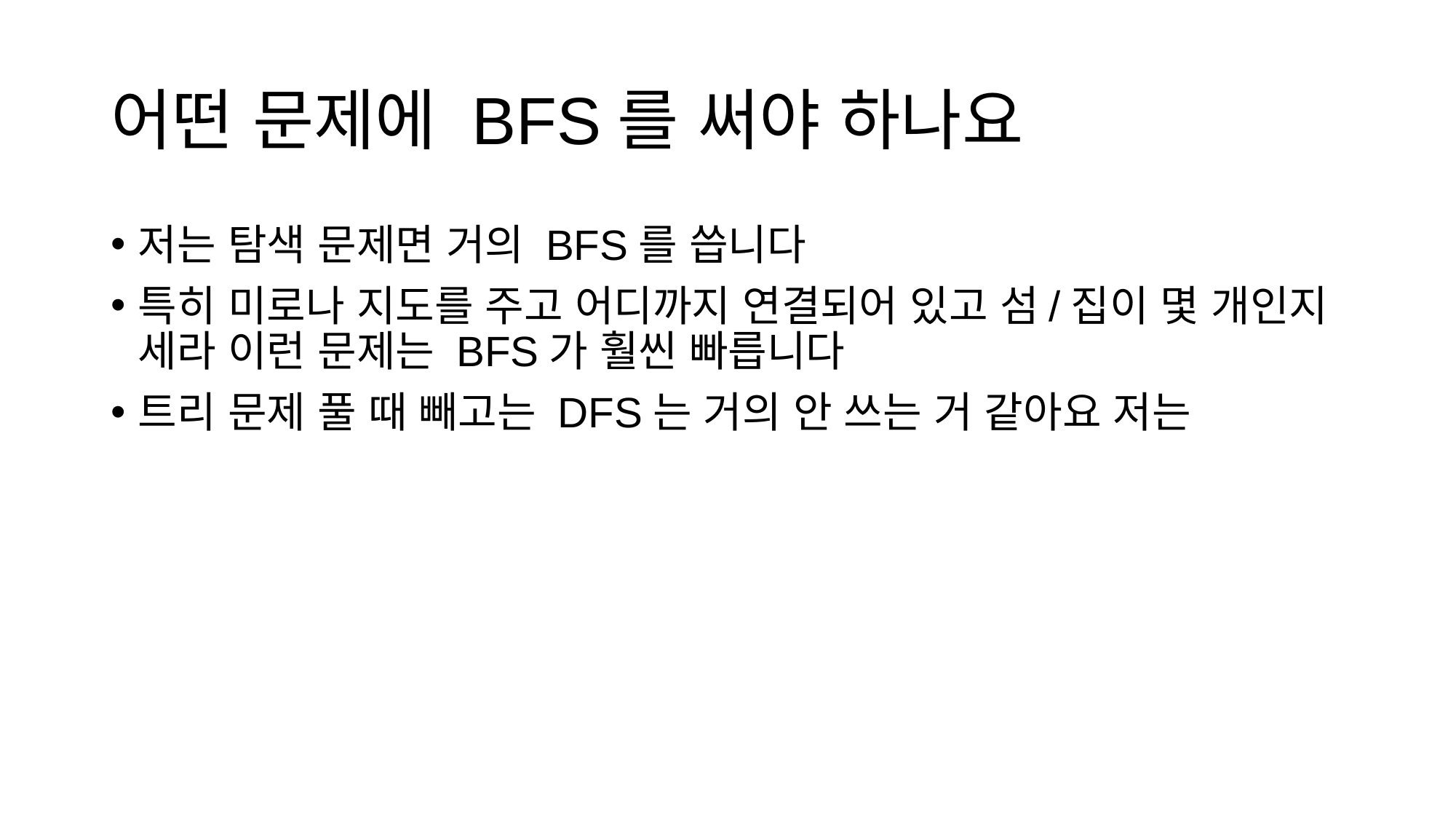

# 어떤 문제에 BFS를 써야 하나요
저는 탐색 문제면 거의 BFS를 씁니다
특히 미로나 지도를 주고 어디까지 연결되어 있고 섬/집이 몇 개인지 세라 이런 문제는 BFS가 훨씬 빠릅니다
트리 문제 풀 때 빼고는 DFS는 거의 안 쓰는 거 같아요 저는